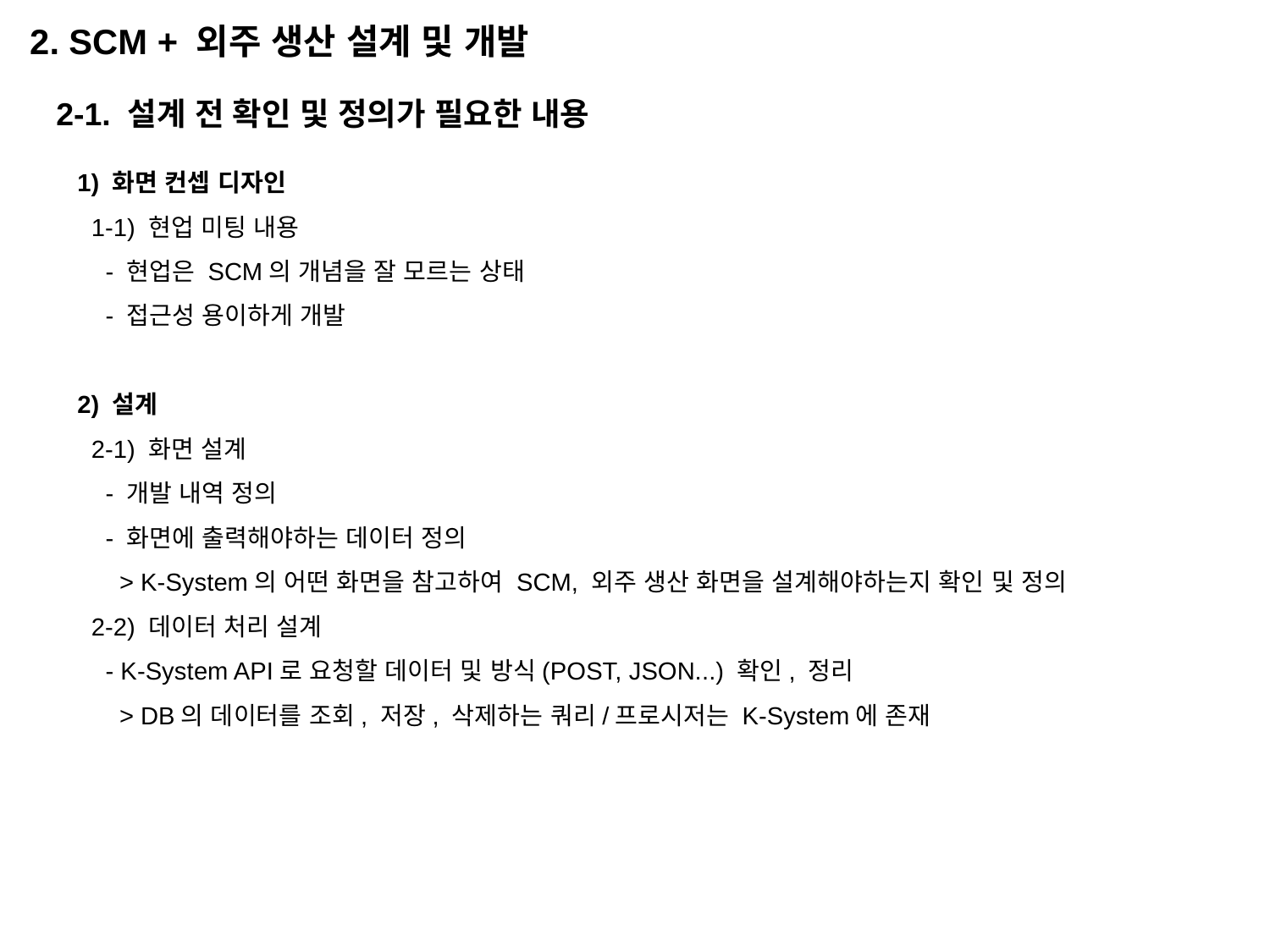

2. SCM + 외주 생산 설계 및 개발
 2-1. 설계 전 확인 및 정의가 필요한 내용
1) 화면 컨셉 디자인
  1-1) 현업 미팅 내용
    - 현업은 SCM의 개념을 잘 모르는 상태
    - 접근성 용이하게 개발

2) 설계
  2-1) 화면 설계
    - 개발 내역 정의
    - 화면에 출력해야하는 데이터 정의
      > K-System의 어떤 화면을 참고하여 SCM, 외주 생산 화면을 설계해야하는지 확인 및 정의
  2-2) 데이터 처리 설계
    - K-System API로 요청할 데이터 및 방식(POST, JSON...) 확인, 정리
      > DB의 데이터를 조회, 저장, 삭제하는 쿼리/프로시저는 K-System에 존재